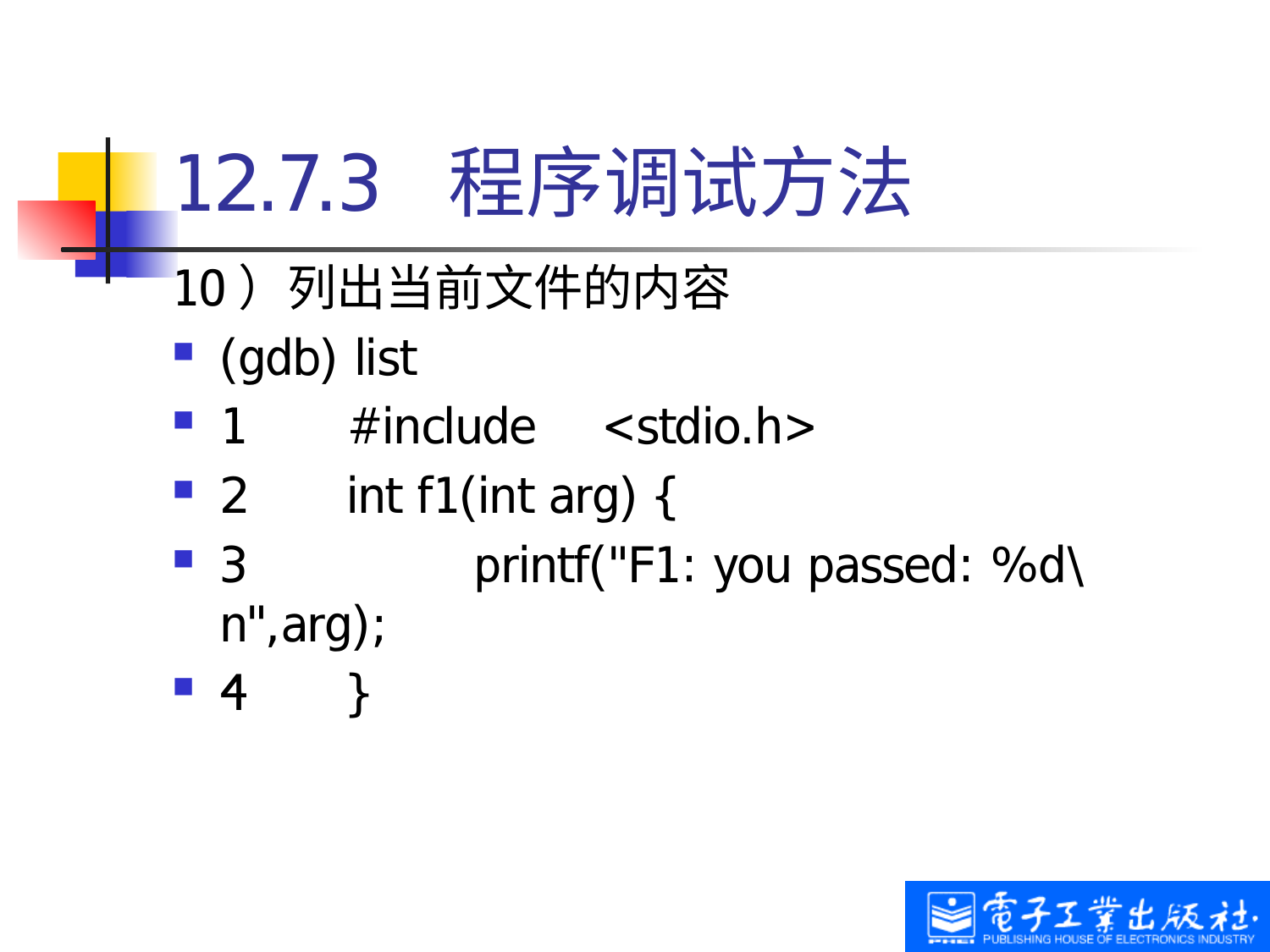

# 12.7.3  程序调试方法
10）列出当前文件的内容
(gdb) list
1	#include	<stdio.h>
2	int f1(int arg) {
3		printf("F1: you passed: %d\n",arg);
4	}